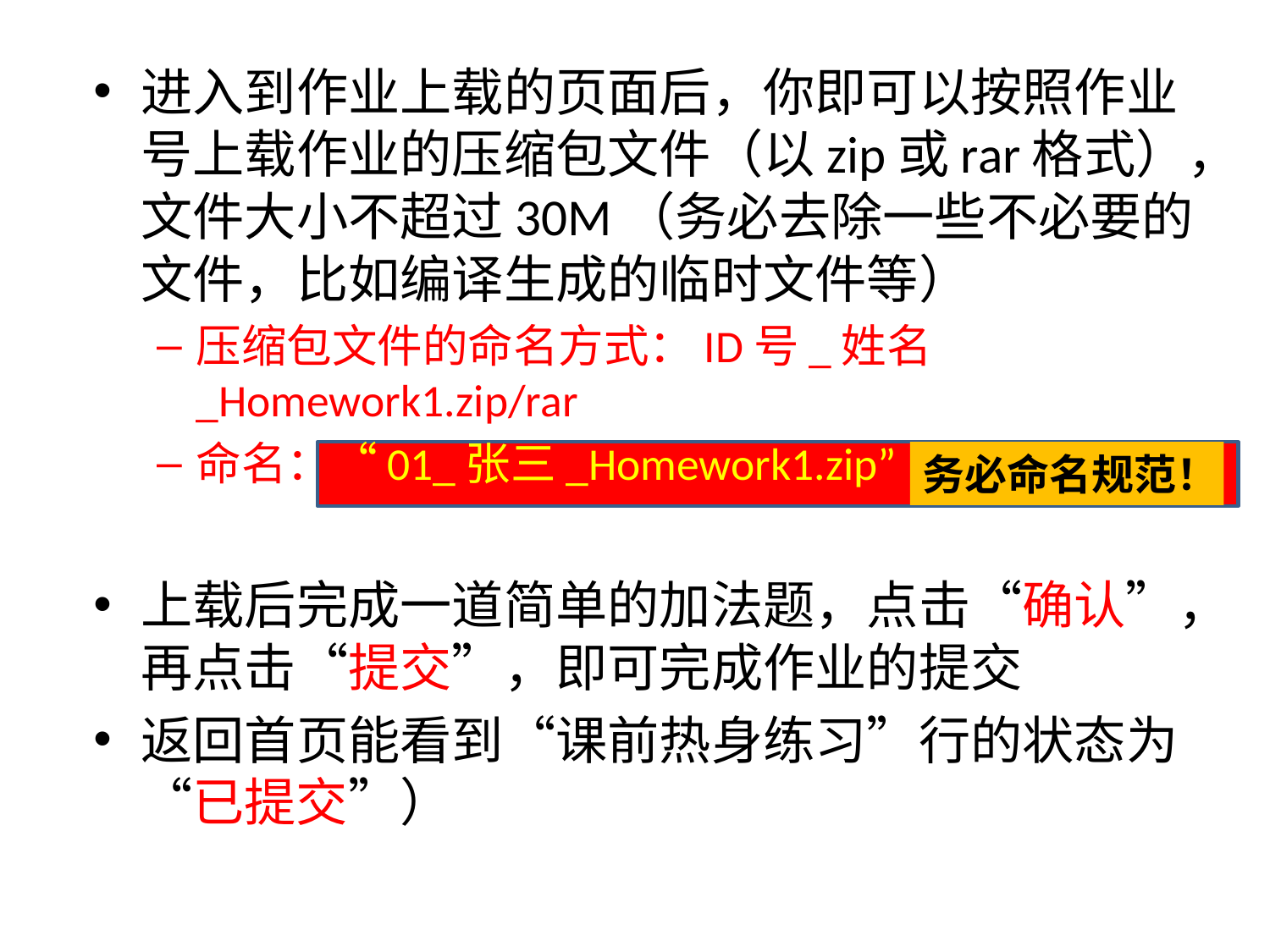

进入到作业上载的页面后，你即可以按照作业号上载作业的压缩包文件（以zip或rar格式），文件大小不超过30M（务必去除一些不必要的文件，比如编译生成的临时文件等）
压缩包文件的命名方式：ID号_姓名_Homework1.zip/rar
命名：“01_张三_Homework1.zip”

上载后完成一道简单的加法题，点击“确认”，再点击“提交”，即可完成作业的提交
返回首页能看到“课前热身练习”行的状态为“已提交”）

务必命名规范！